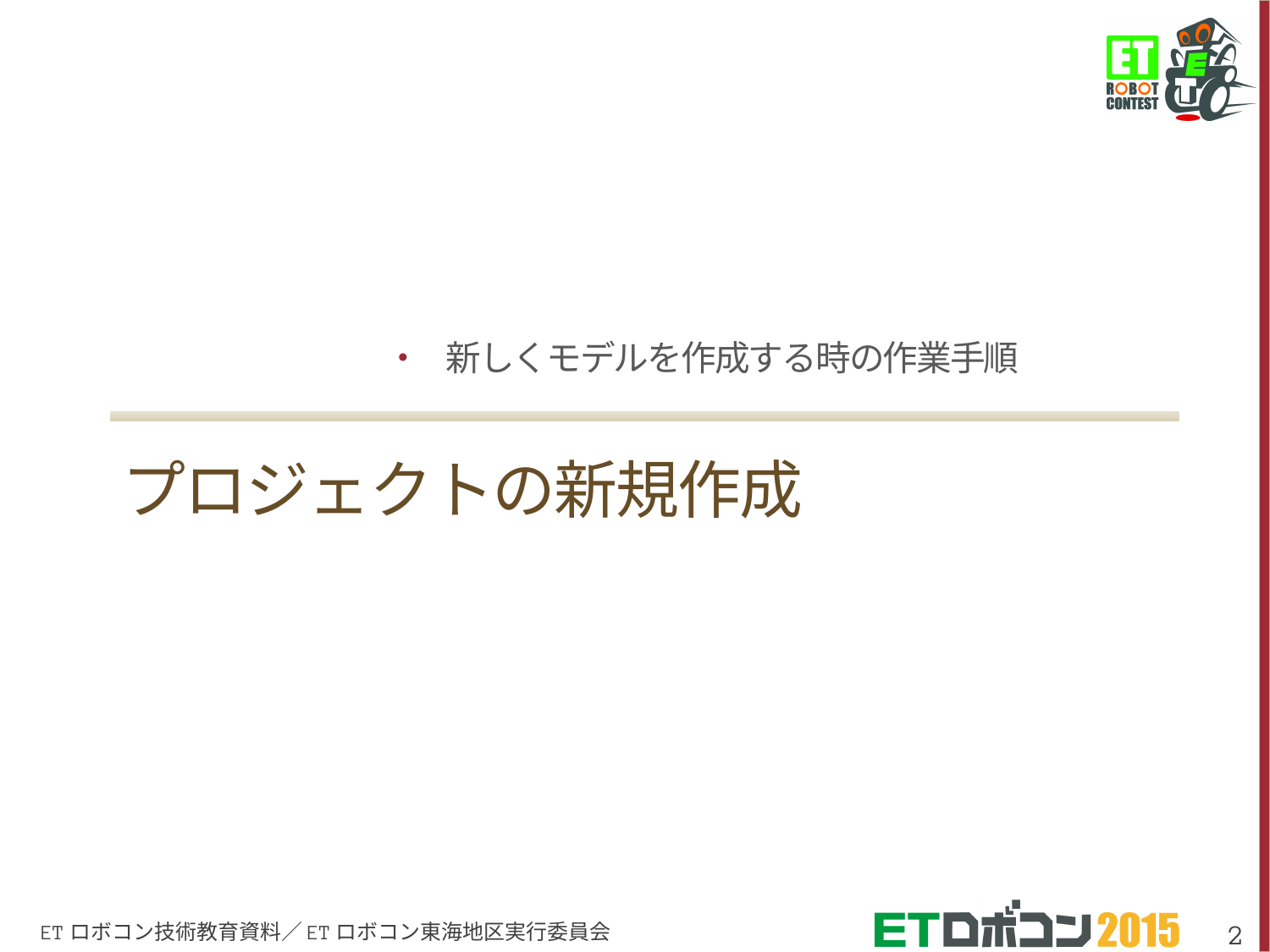

新しくモデルを作成する時の作業手順
# プロジェクトの新規作成
ETロボコン技術教育資料／ETロボコン東海地区実行委員会
2